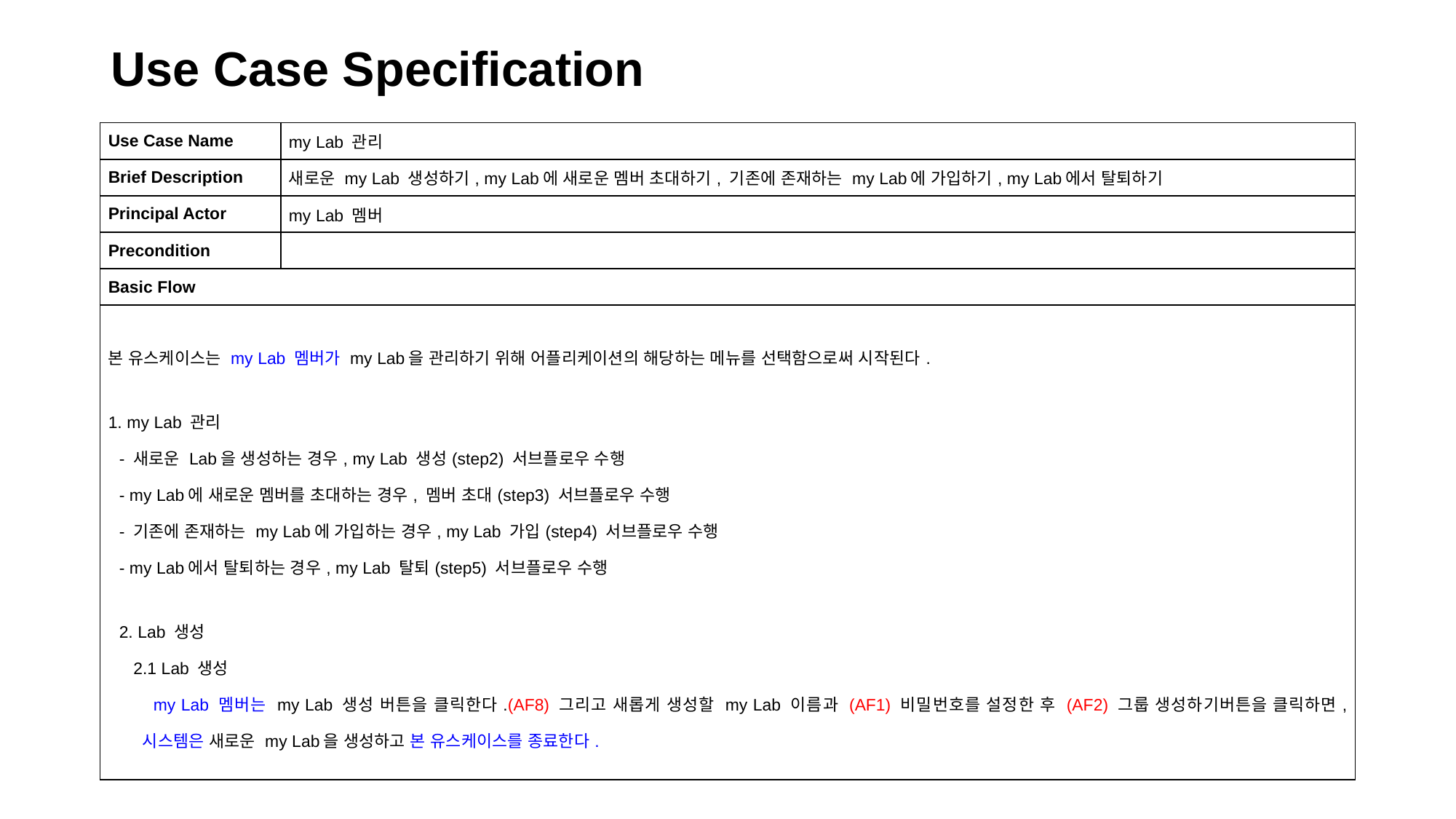

# Use Case Specification
| Use Case Name | my Lab 관리 |
| --- | --- |
| Brief Description | 새로운 my Lab 생성하기, my Lab에 새로운 멤버 초대하기, 기존에 존재하는 my Lab에 가입하기, my Lab에서 탈퇴하기 |
| Principal Actor | my Lab 멤버 |
| Precondition |  |
| Basic Flow |  |
| 본 유스케이스는 my Lab 멤버가 my Lab을 관리하기 위해 어플리케이션의 해당하는 메뉴를 선택함으로써 시작된다.   1. my Lab 관리 - 새로운 Lab을 생성하는 경우, my Lab 생성(step2) 서브플로우 수행 - my Lab에 새로운 멤버를 초대하는 경우, 멤버 초대(step3) 서브플로우 수행 - 기존에 존재하는 my Lab에 가입하는 경우, my Lab 가입(step4) 서브플로우 수행 - my Lab에서 탈퇴하는 경우, my Lab 탈퇴(step5) 서브플로우 수행 2. Lab 생성 2.1 Lab 생성 my Lab 멤버는 my Lab 생성 버튼을 클릭한다.(AF8) 그리고 새롭게 생성할 my Lab 이름과 (AF1) 비밀번호를 설정한 후 (AF2) 그룹 생성하기버튼을 클릭하면, 시스템은 새로운 my Lab을 생성하고 본 유스케이스를 종료한다. |  |